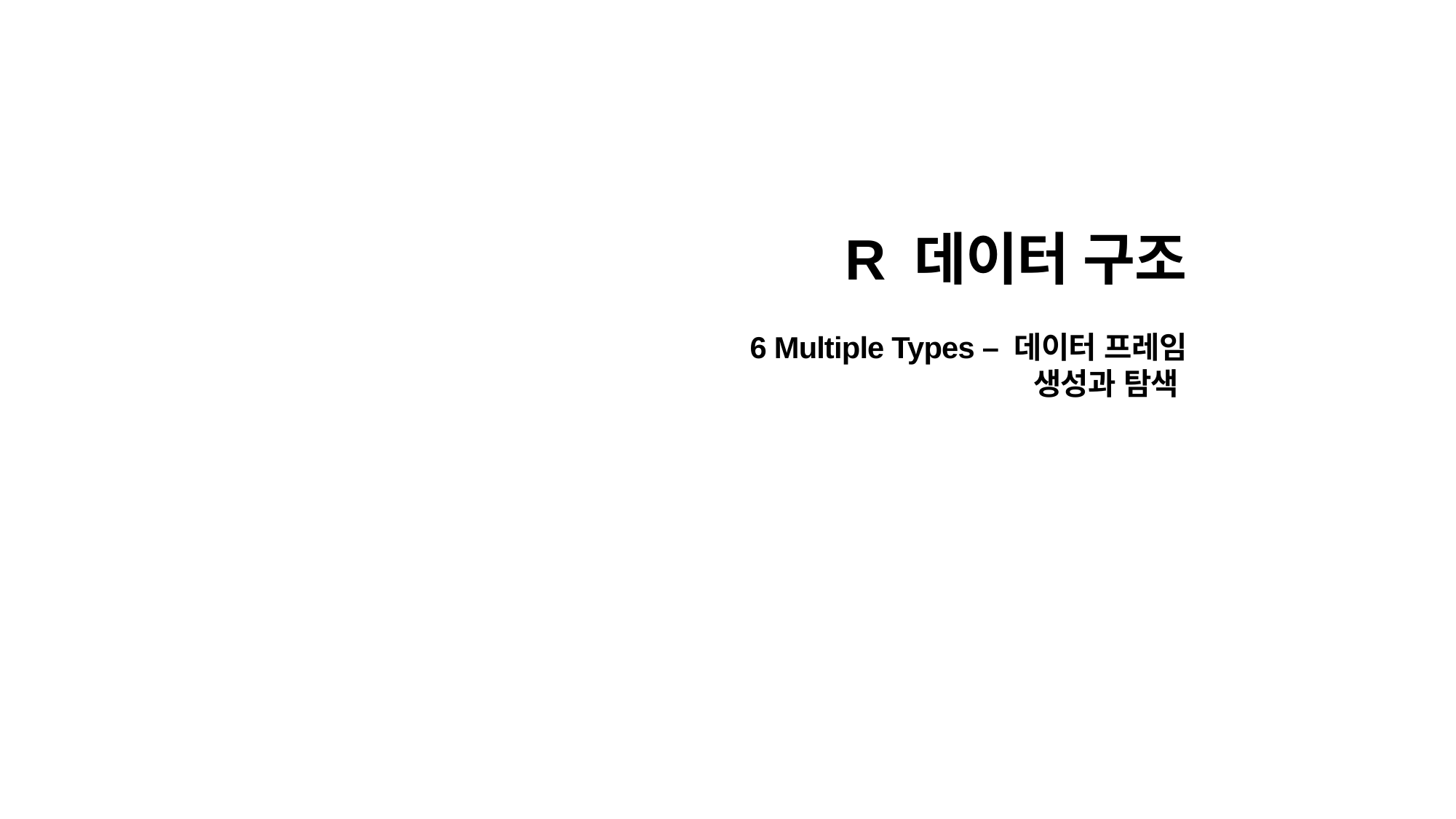

R 데이터 구조

6 Multiple Types – 데이터 프레임
 생성과 탐색